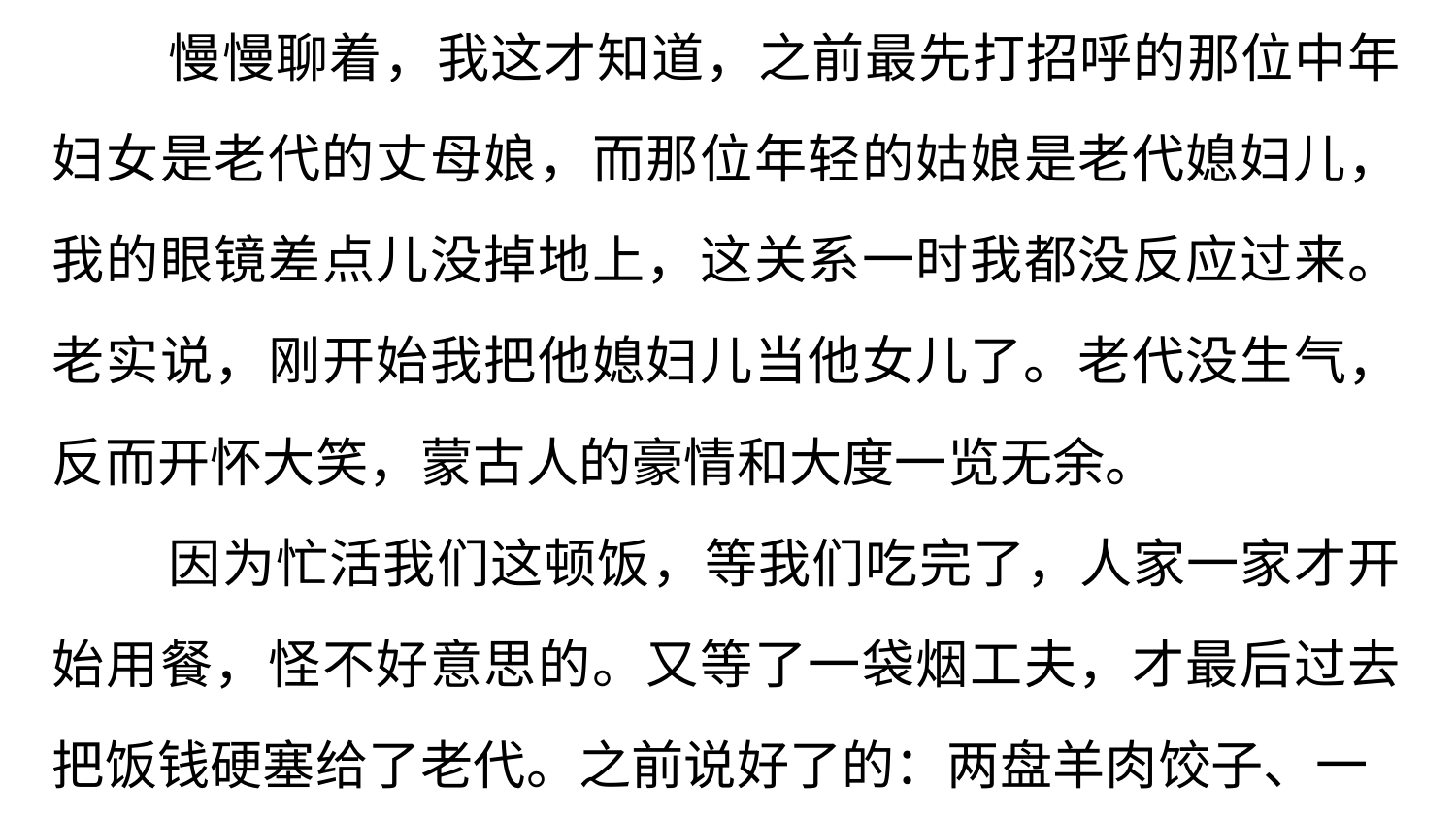

慢慢聊着，我这才知道，之前最先打招呼的那位中年妇女是老代的丈母娘，而那位年轻的姑娘是老代媳妇儿，我的眼镜差点儿没掉地上，这关系一时我都没反应过来。老实说，刚开始我把他媳妇儿当他女儿了。老代没生气，反而开怀大笑，蒙古人的豪情和大度一览无余。
        因为忙活我们这顿饭，等我们吃完了，人家一家才开始用餐，怪不好意思的。又等了一袋烟工夫，才最后过去把饭钱硬塞给了老代。之前说好了的：两盘羊肉饺子、一